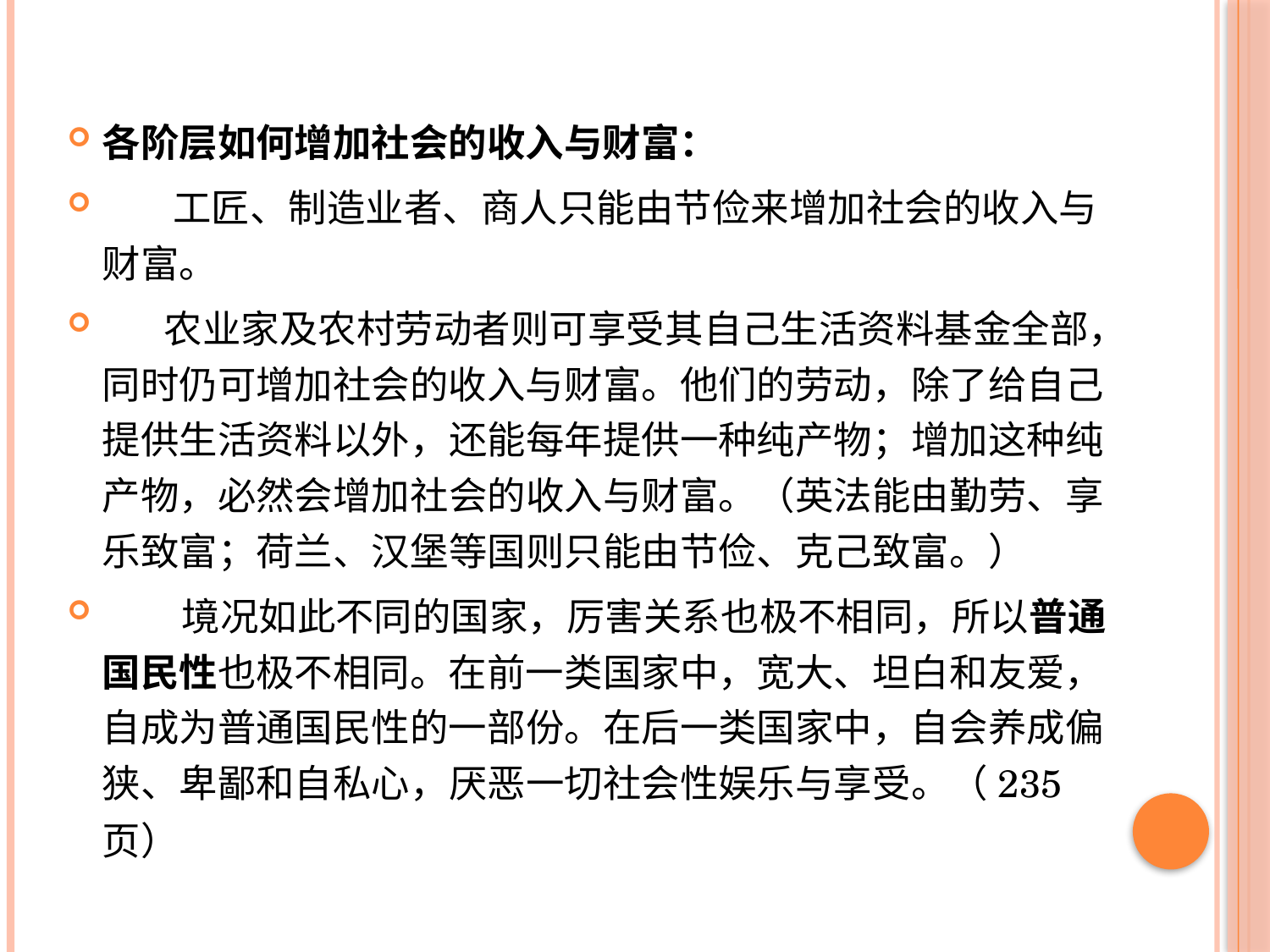

各阶层如何增加社会的收入与财富：
       工匠、制造业者、商人只能由节俭来增加社会的收入与财富。
      农业家及农村劳动者则可享受其自己生活资料基金全部，同时仍可增加社会的收入与财富。他们的劳动，除了给自己提供生活资料以外，还能每年提供一种纯产物；增加这种纯产物，必然会增加社会的收入与财富。（英法能由勤劳、享乐致富；荷兰、汉堡等国则只能由节俭、克己致富。）
        境况如此不同的国家，厉害关系也极不相同，所以普通国民性也极不相同。在前一类国家中，宽大、坦白和友爱，自成为普通国民性的一部份。在后一类国家中，自会养成偏狭、卑鄙和自私心，厌恶一切社会性娱乐与享受。（235页）